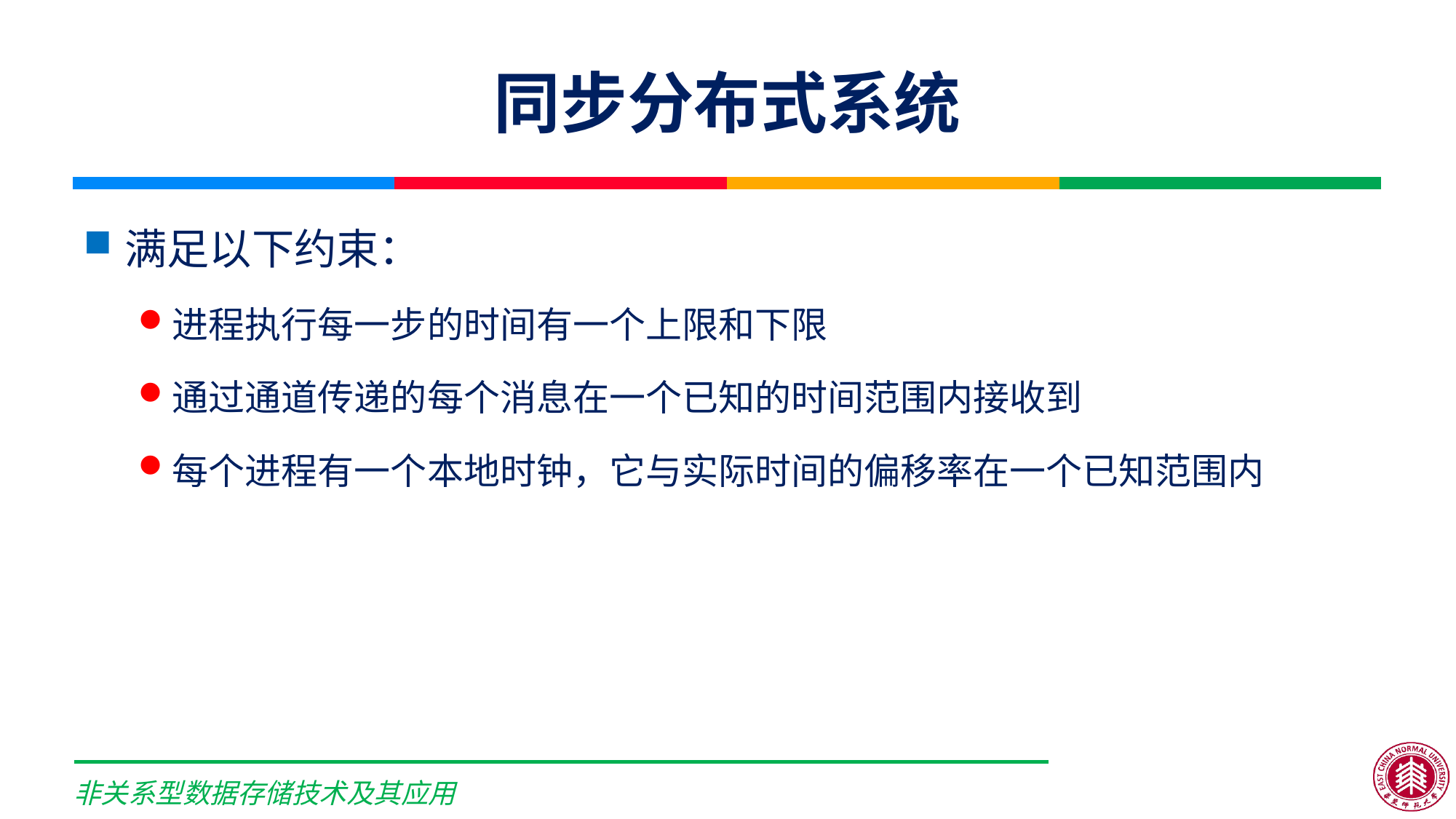

# 同步分布式系统
满足以下约束：
进程执行每一步的时间有一个上限和下限
通过通道传递的每个消息在一个已知的时间范围内接收到
每个进程有一个本地时钟，它与实际时间的偏移率在一个已知范围内